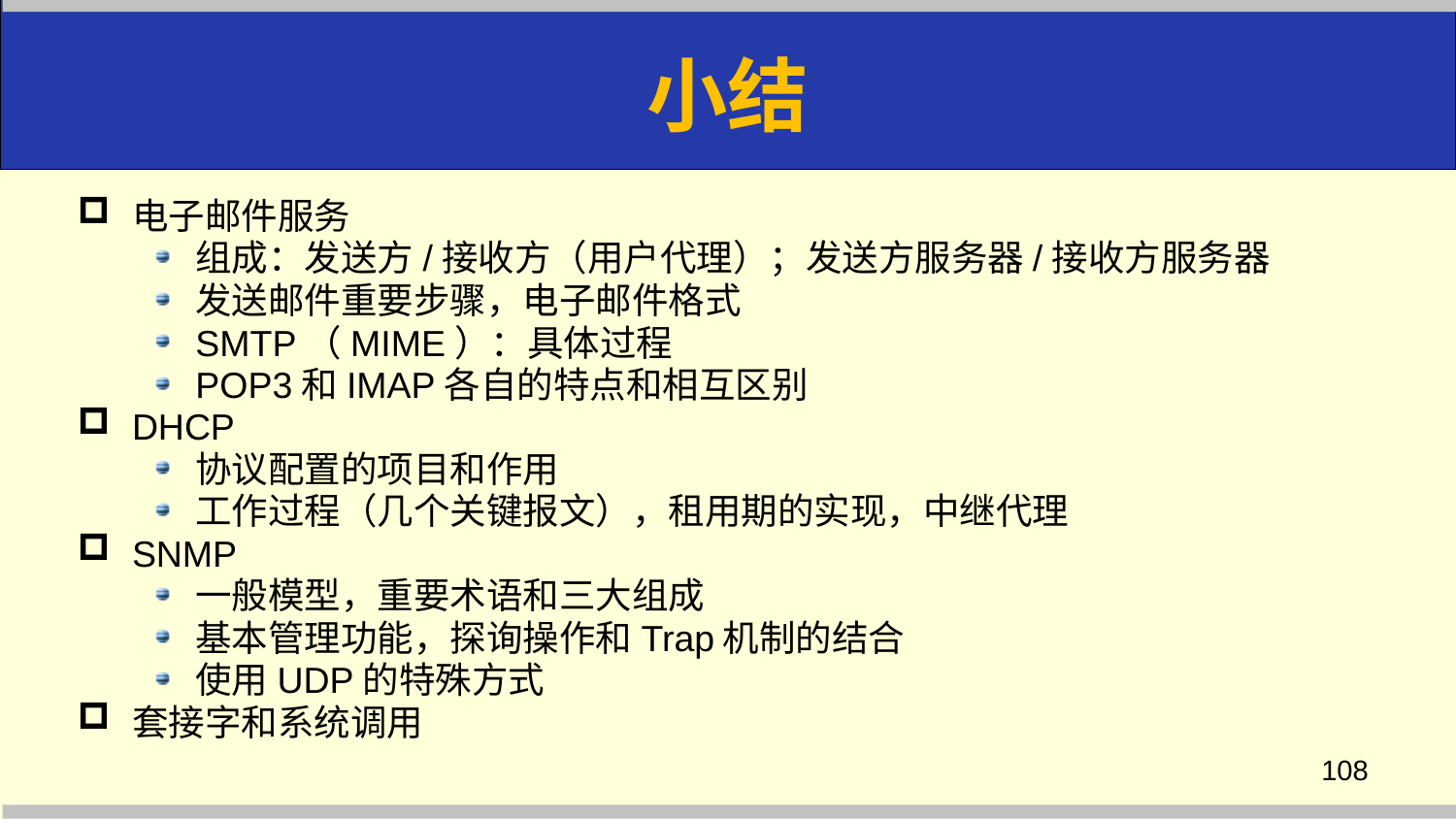

# 小结
电子邮件服务
组成：发送方/接收方（用户代理）；发送方服务器/接收方服务器
发送邮件重要步骤，电子邮件格式
SMTP（MIME）：具体过程
POP3和IMAP各自的特点和相互区别
DHCP
协议配置的项目和作用
工作过程（几个关键报文），租用期的实现，中继代理
SNMP
一般模型，重要术语和三大组成
基本管理功能，探询操作和Trap机制的结合
使用UDP的特殊方式
套接字和系统调用
108